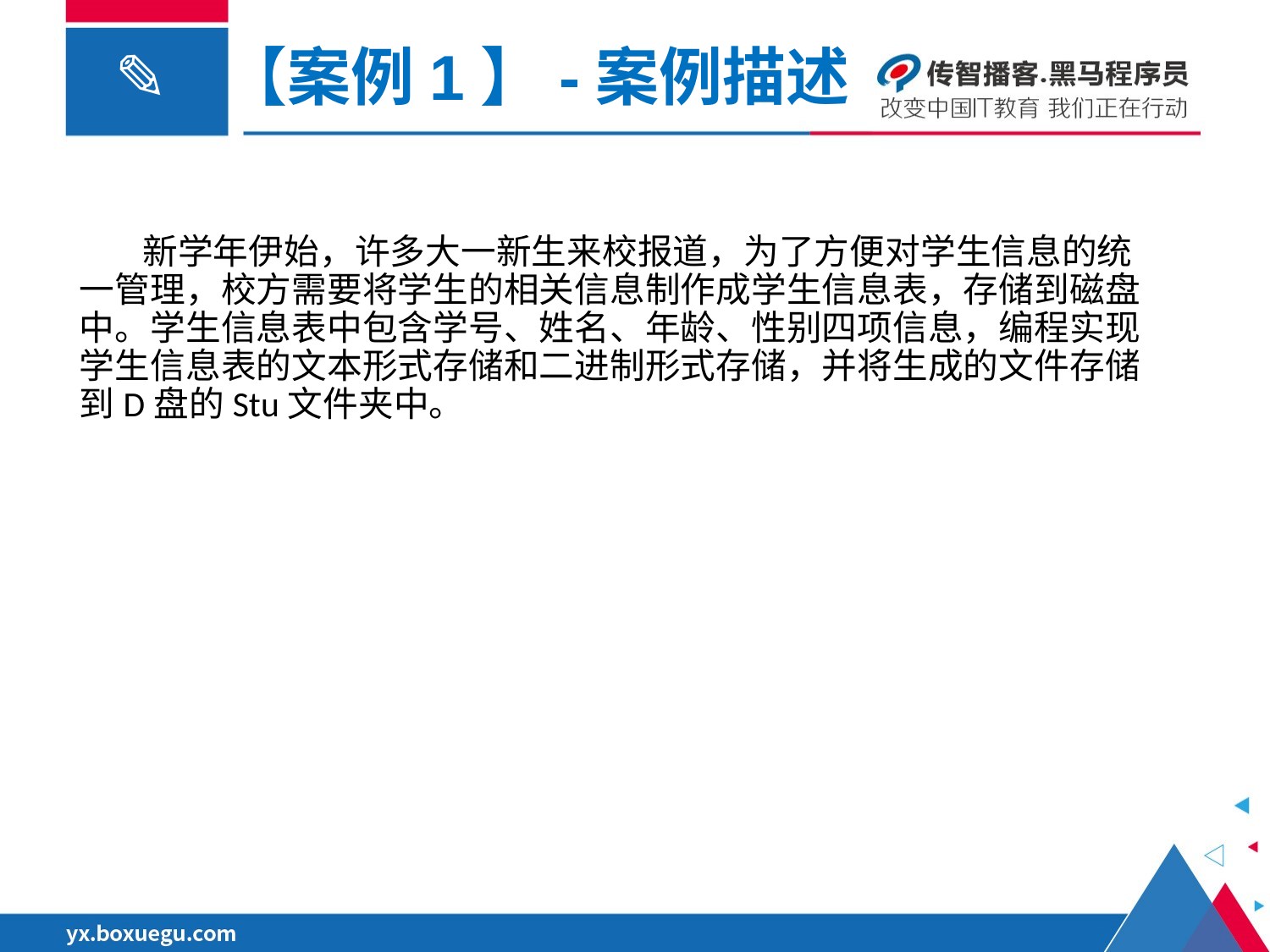

【案例1】-案例描述
       新学年伊始，许多大一新生来校报道，为了方便对学生信息的统一管理，校方需要将学生的相关信息制作成学生信息表，存储到磁盘中。学生信息表中包含学号、姓名、年龄、性别四项信息，编程实现学生信息表的文本形式存储和二进制形式存储，并将生成的文件存储到D盘的Stu文件夹中。